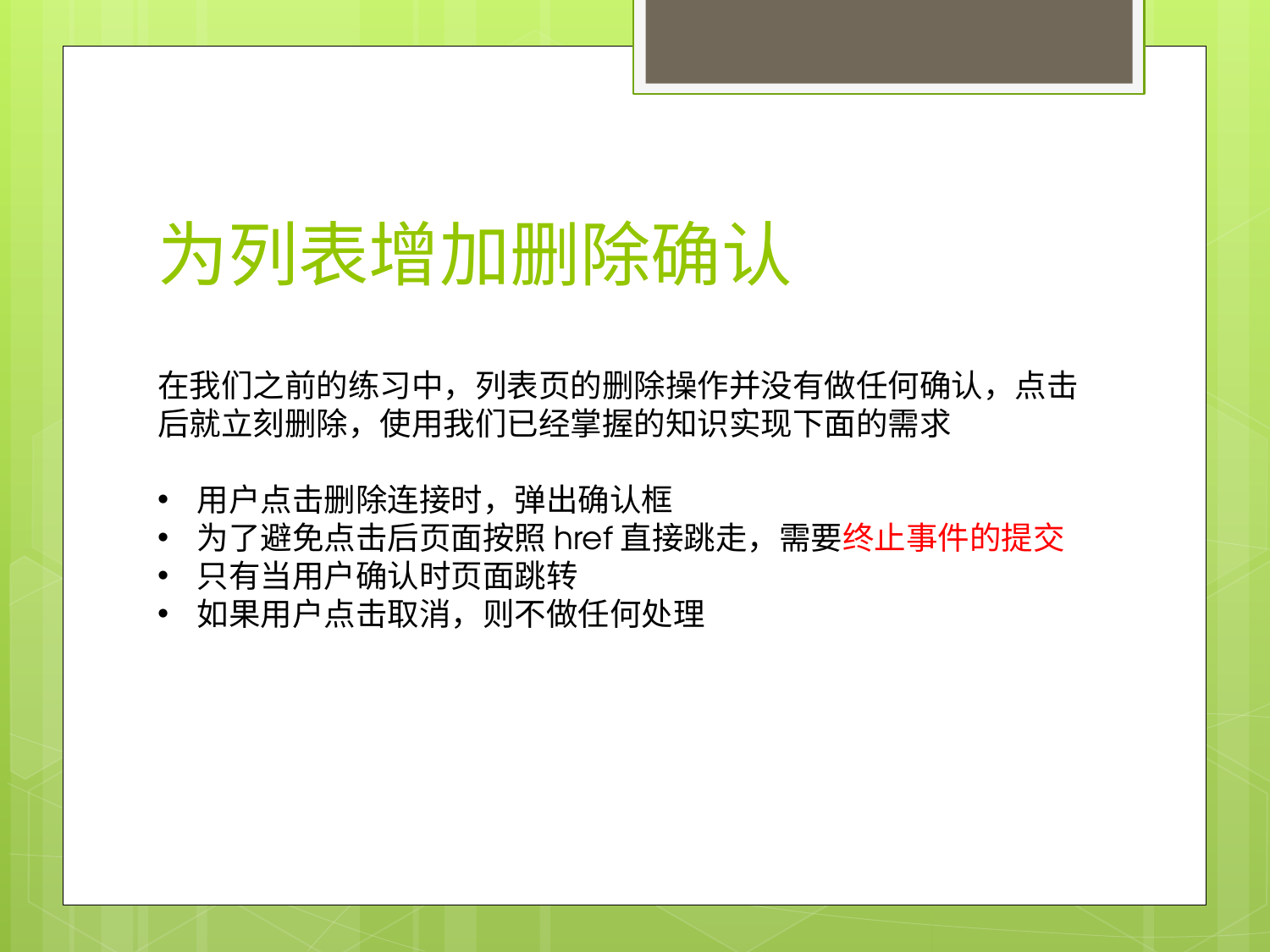

# 为列表增加删除确认
在我们之前的练习中，列表页的删除操作并没有做任何确认，点击后就立刻删除，使用我们已经掌握的知识实现下面的需求

用户点击删除连接时，弹出确认框
为了避免点击后页面按照href直接跳走，需要终止事件的提交
只有当用户确认时页面跳转
如果用户点击取消，则不做任何处理